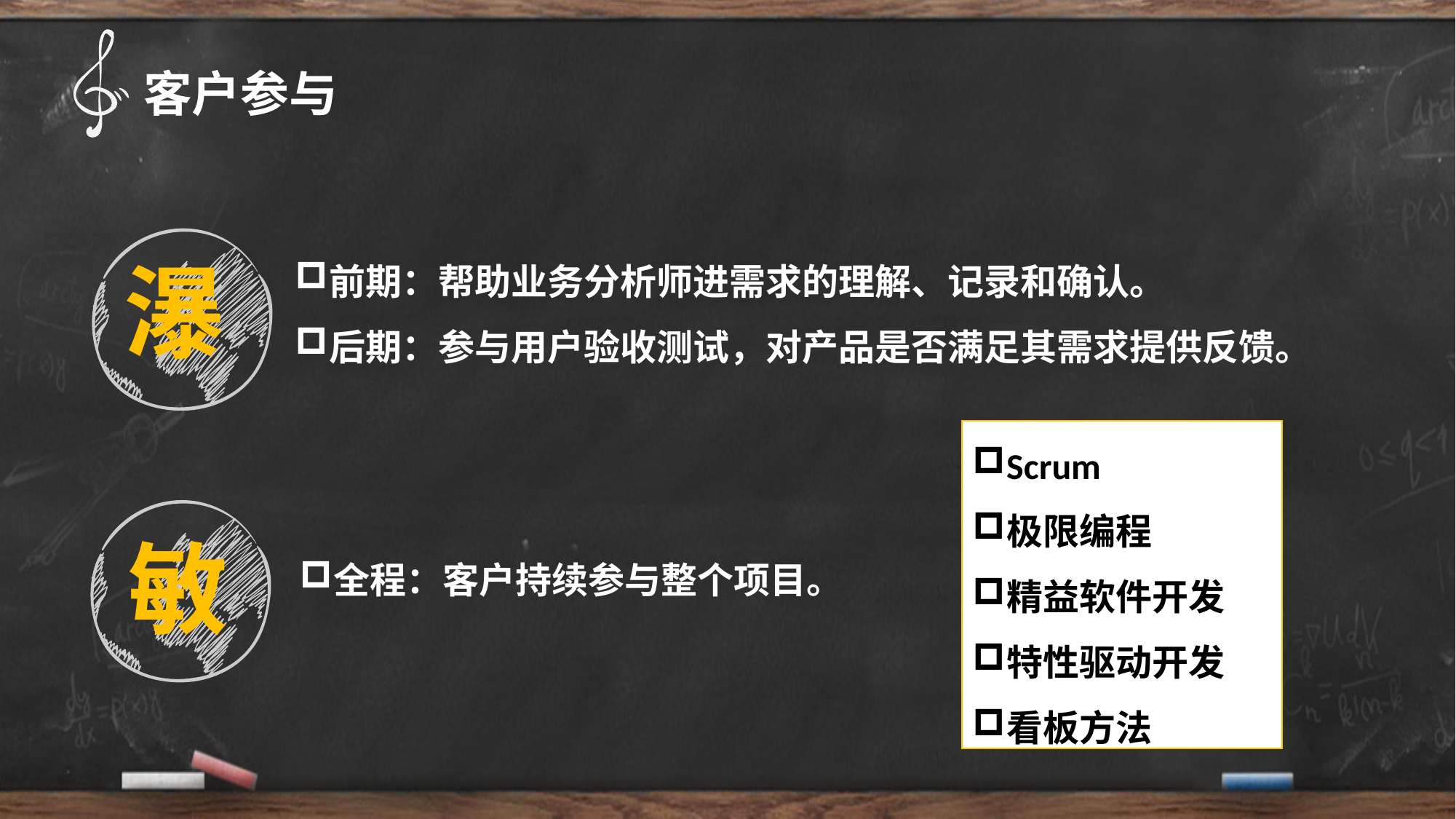

客户参与

前期：帮助业务分析师进需求的理解、记录和确认。
后期：参与用户验收测试，对产品是否满足其需求提供反馈。

瀑
Scrum
极限编程
精益软件开发
特性驱动开发
看板方法

敏
全程：客户持续参与整个项目。